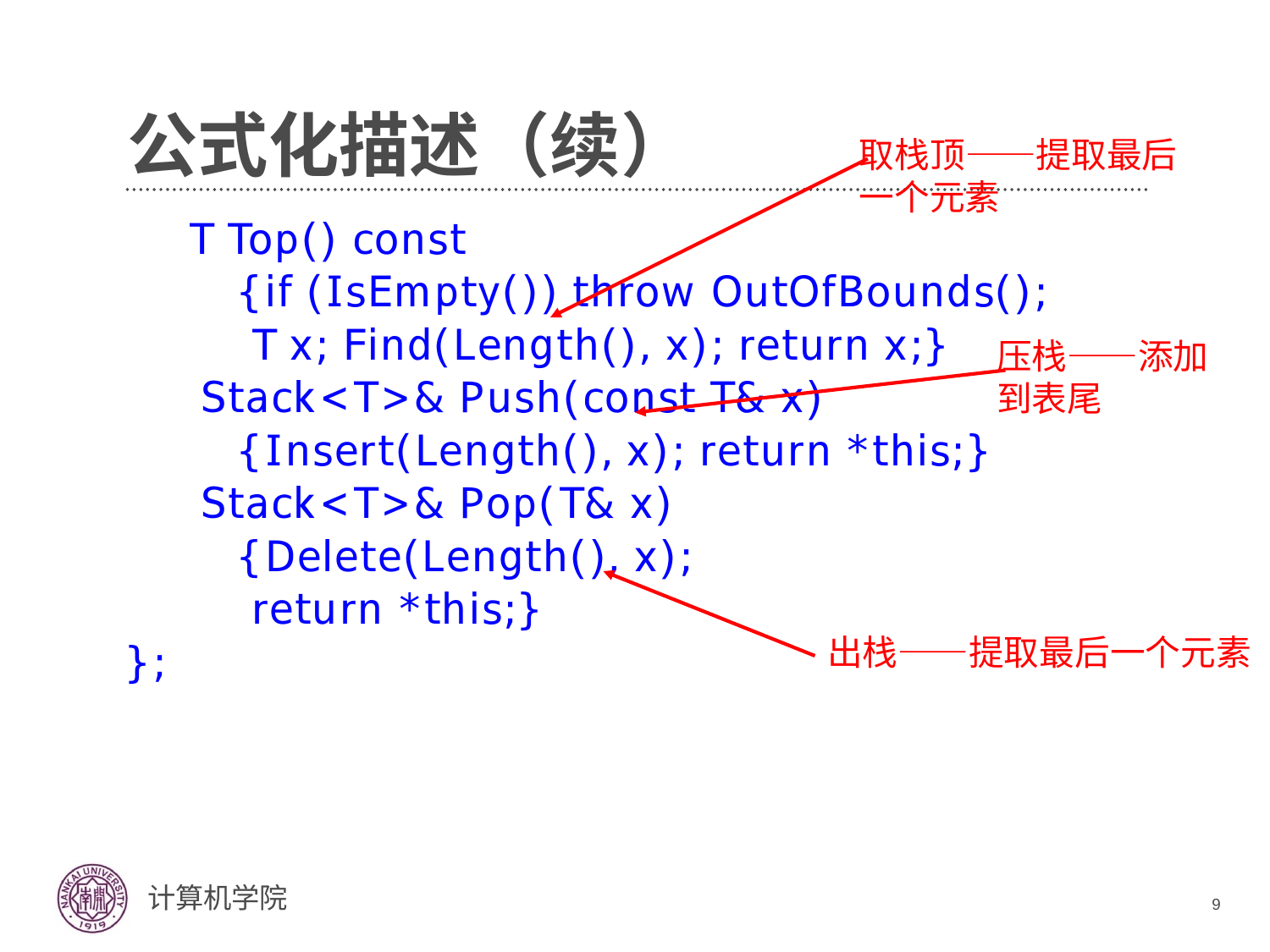

# 公式化描述（续）
取栈顶——提取最后一个元素

     T Top() const
         {if (IsEmpty()) throw OutOfBounds();
          T x; Find(Length(), x); return x;}
      Stack<T>& Push(const T& x)
         {Insert(Length(), x); return *this;}
      Stack<T>& Pop(T& x)
         {Delete(Length(), x);
          return *this;}
};
压栈——添加到表尾

出栈——提取最后一个元素
9